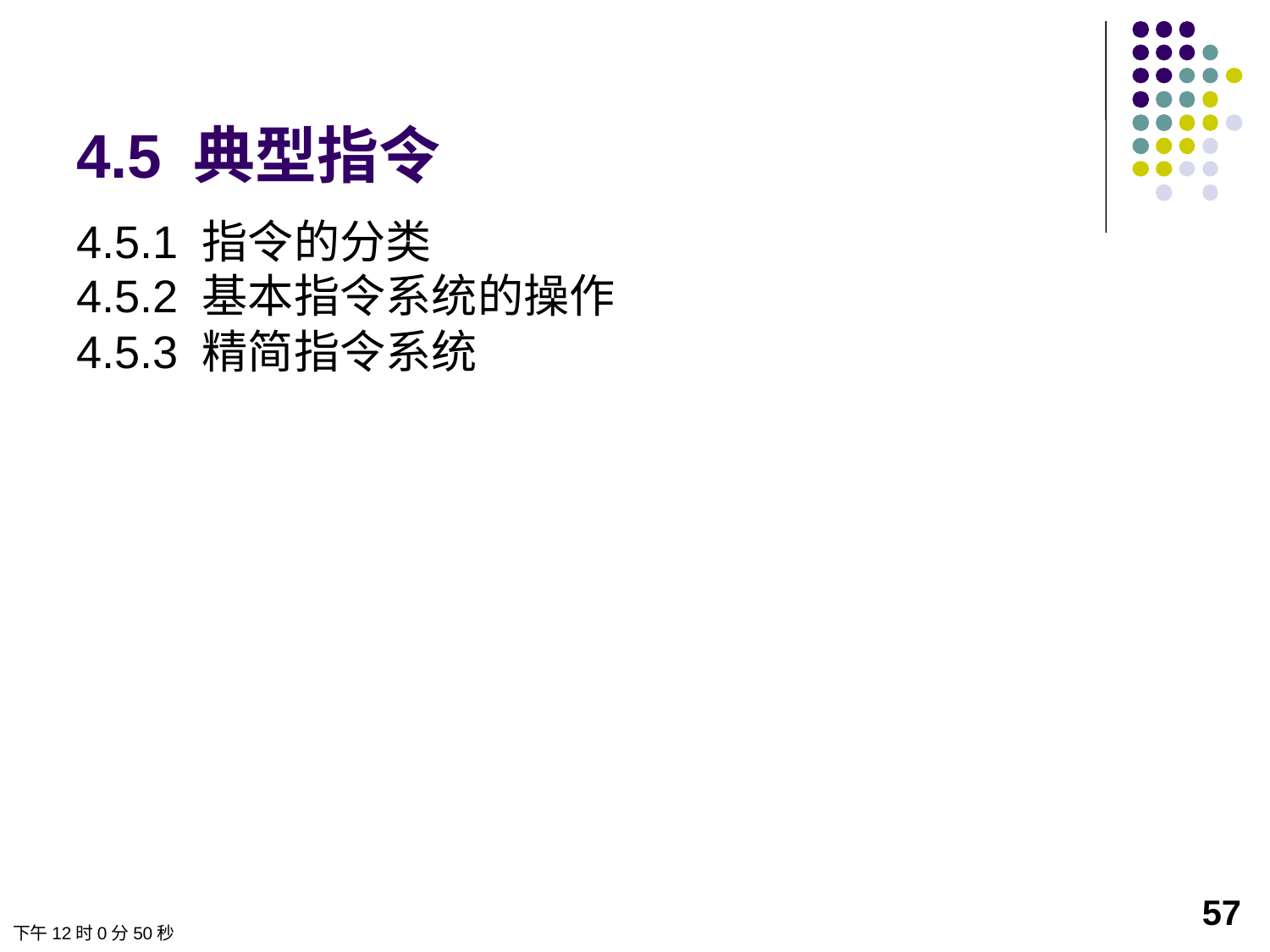

# 4.5 典型指令
4.5.1 指令的分类
4.5.2 基本指令系统的操作
4.5.3 精简指令系统
57
下午12时0分50秒